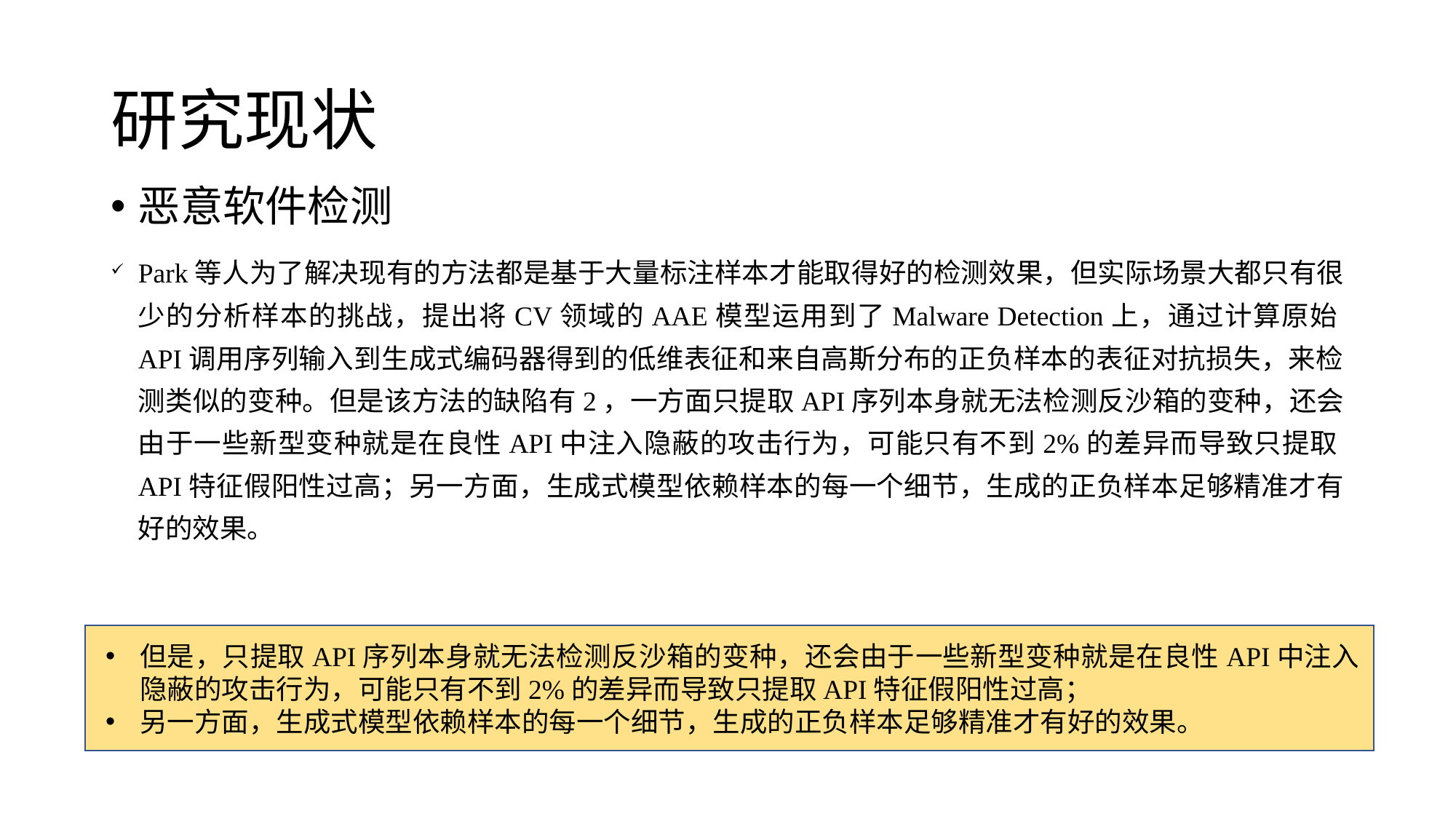

# 研究现状
恶意软件检测
Park等人为了解决现有的方法都是基于大量标注样本才能取得好的检测效果，但实际场景大都只有很少的分析样本的挑战，提出将CV领域的AAE模型运用到了Malware Detection上，通过计算原始API调用序列输入到生成式编码器得到的低维表征和来自高斯分布的正负样本的表征对抗损失，来检测类似的变种。但是该方法的缺陷有2，一方面只提取API序列本身就无法检测反沙箱的变种，还会由于一些新型变种就是在良性API中注入隐蔽的攻击行为，可能只有不到2%的差异而导致只提取API特征假阳性过高；另一方面，生成式模型依赖样本的每一个细节，生成的正负样本足够精准才有好的效果。

但是，只提取API序列本身就无法检测反沙箱的变种，还会由于一些新型变种就是在良性API中注入隐蔽的攻击行为，可能只有不到2%的差异而导致只提取API特征假阳性过高；
另一方面，生成式模型依赖样本的每一个细节，生成的正负样本足够精准才有好的效果。